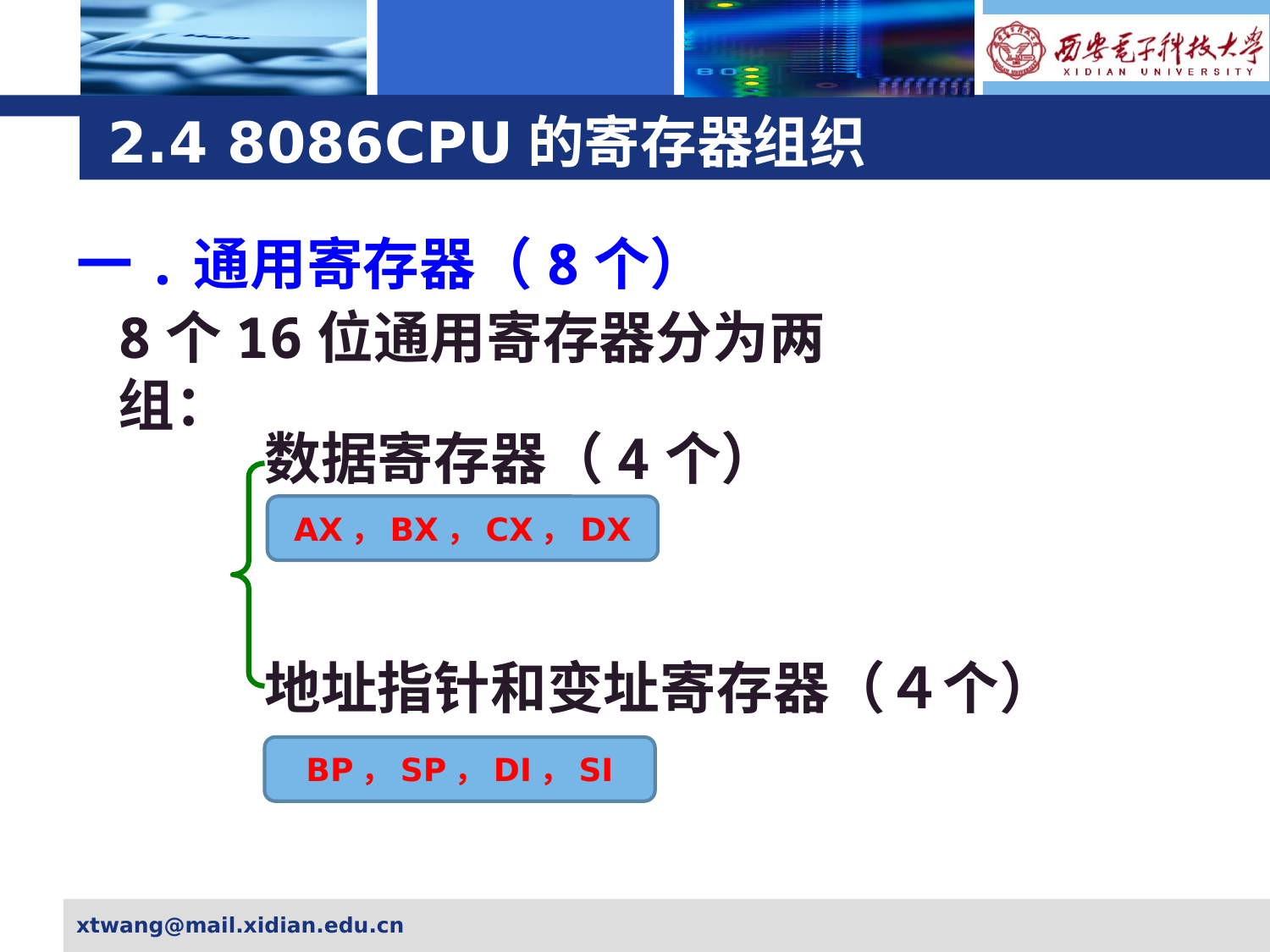

# 2.4 8086CPU的寄存器组织
一.通用寄存器（8个）
8个16位通用寄存器分为两组：
数据寄存器（4个）

AX，BX，CX，DX
地址指针和变址寄存器（４个）
BP，SP，DI，SI
xtwang@mail.xidian.edu.cn